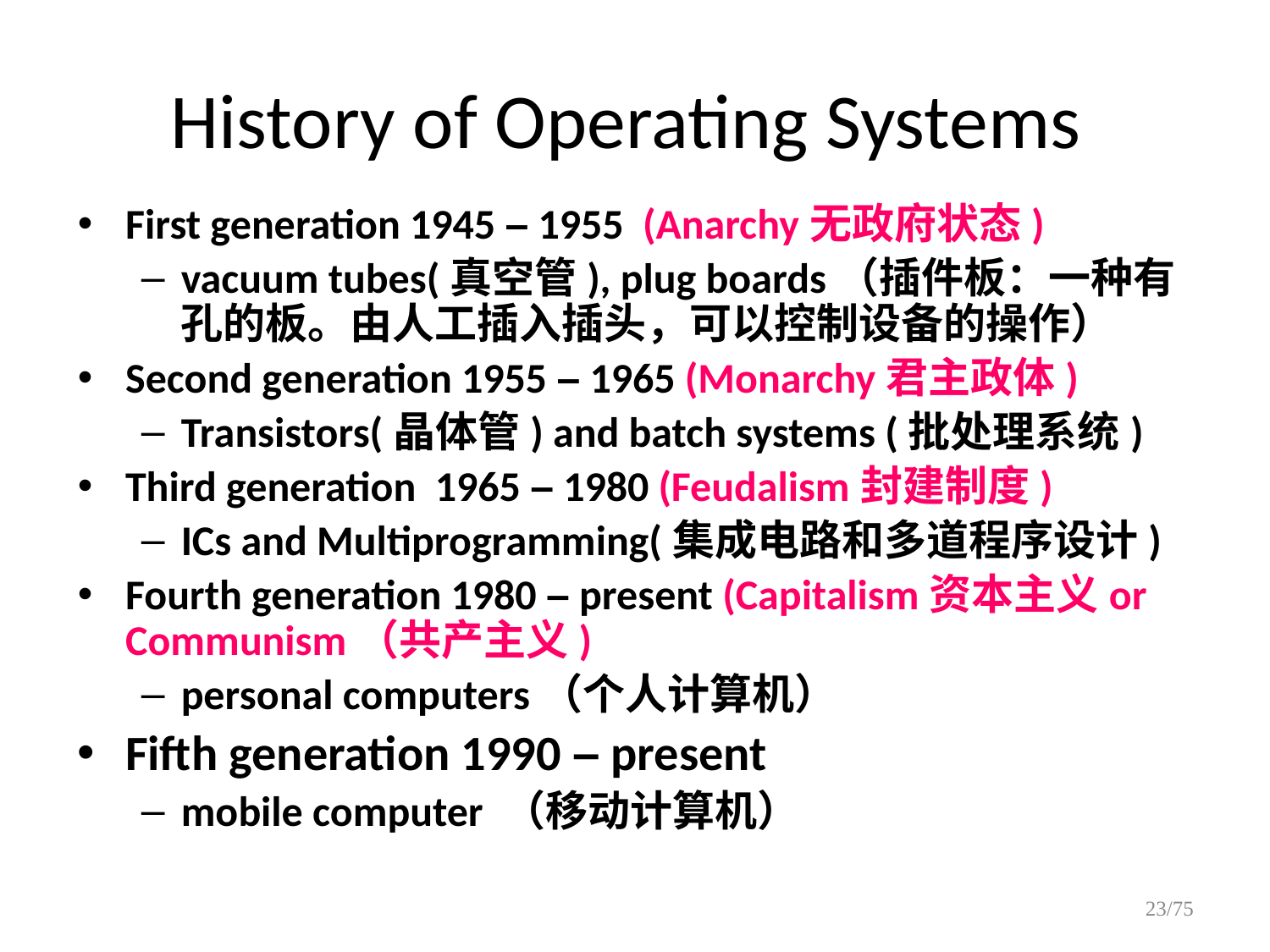

# History of Operating Systems
First generation 1945 – 1955  (Anarchy无政府状态)
vacuum tubes(真空管), plug boards（插件板：一种有孔的板。由人工插入插头，可以控制设备的操作）
Second generation 1955 – 1965 (Monarchy君主政体)
Transistors(晶体管) and batch systems (批处理系统)
Third generation  1965 – 1980 (Feudalism封建制度)
ICs and Multiprogramming(集成电路和多道程序设计)
Fourth generation 1980 – present (Capitalism资本主义or Communism（共产主义)
personal computers（个人计算机）
Fifth generation 1990 – present
mobile computer （移动计算机）
23/75